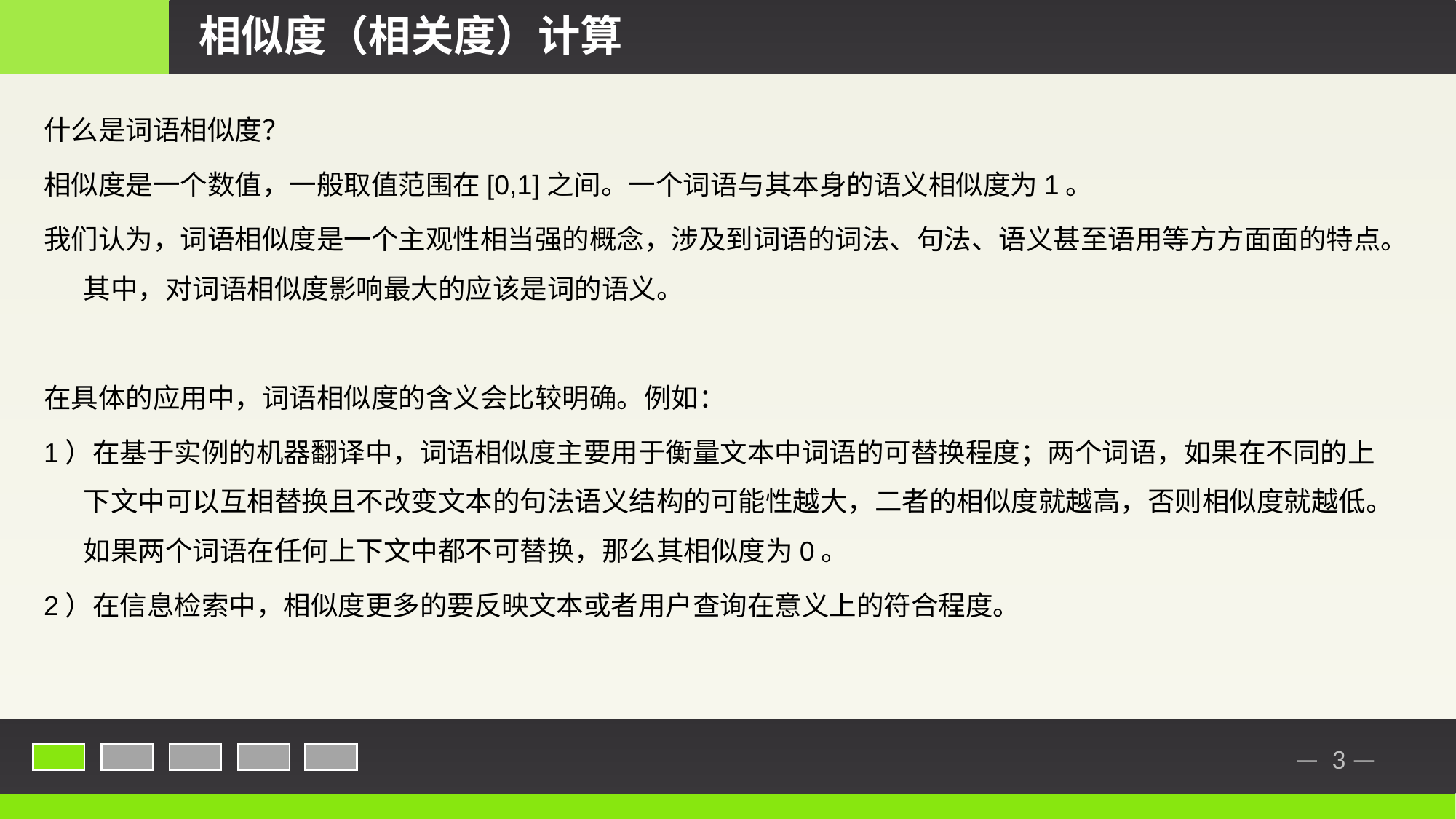

相似度（相关度）计算
什么是词语相似度？
相似度是一个数值，一般取值范围在[0,1]之间。一个词语与其本身的语义相似度为1。
我们认为，词语相似度是一个主观性相当强的概念，涉及到词语的词法、句法、语义甚至语用等方方面面的特点。其中，对词语相似度影响最大的应该是词的语义。

在具体的应用中，词语相似度的含义会比较明确。例如：
1）在基于实例的机器翻译中，词语相似度主要用于衡量文本中词语的可替换程度；两个词语，如果在不同的上下文中可以互相替换且不改变文本的句法语义结构的可能性越大，二者的相似度就越高，否则相似度就越低。如果两个词语在任何上下文中都不可替换，那么其相似度为0。
2）在信息检索中，相似度更多的要反映文本或者用户查询在意义上的符合程度。